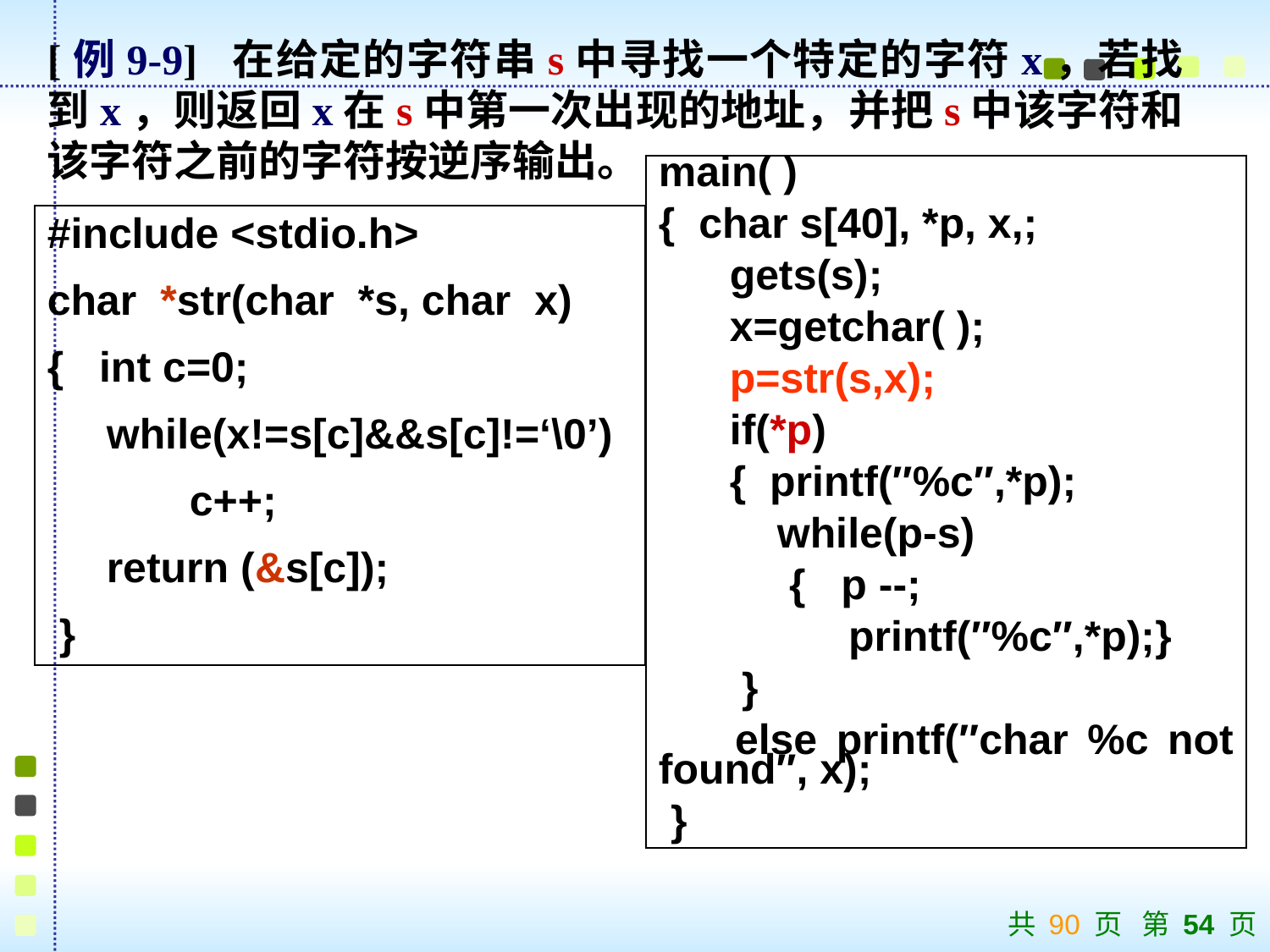

[例9-9]  在给定的字符串s中寻找一个特定的字符x，若找到x，则返回x在s中第一次出现的地址，并把s中该字符和该字符之前的字符按逆序输出。
main( )
{  char s[40], *p, x,;
      gets(s);
      x=getchar( );
      p=str(s,x);
      if(*p)
      {  printf(″%c″,*p);
          while(p-s)
           {   p --;
                printf(″%c″,*p);}
       }
    else printf(″char %c not found″, x);
 }
#include <stdio.h>
char  *str(char  *s, char  x)
{   int c=0;
     while(x!=s[c]&&s[c]!=‘\0’)
            c++;
     return (&s[c]);
 }
共 90 页   第 54 页